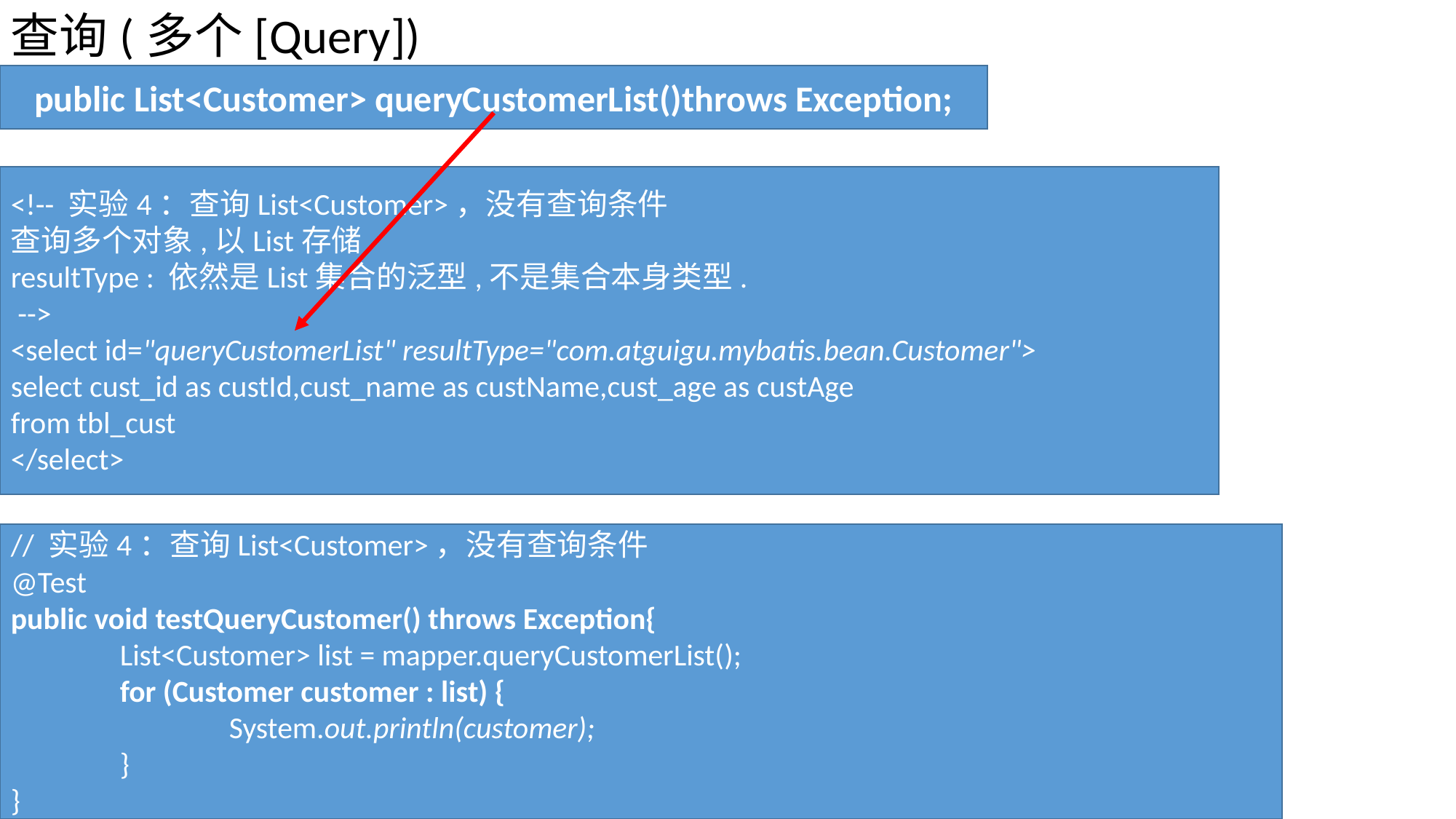

查询(多个[Query])

public List<Customer> queryCustomerList()throws Exception;
<!-- 实验4：查询List<Customer>，没有查询条件
查询多个对象,以List存储
resultType : 依然是List集合的泛型,不是集合本身类型.
 -->
<select id="queryCustomerList" resultType="com.atguigu.mybatis.bean.Customer">
select cust_id as custId,cust_name as custName,cust_age as custAge
from tbl_cust
</select>
// 实验4：查询List<Customer>，没有查询条件
@Test
public void testQueryCustomer() throws Exception{
	List<Customer> list = mapper.queryCustomerList();
	for (Customer customer : list) {
		System.out.println(customer);
	}
}